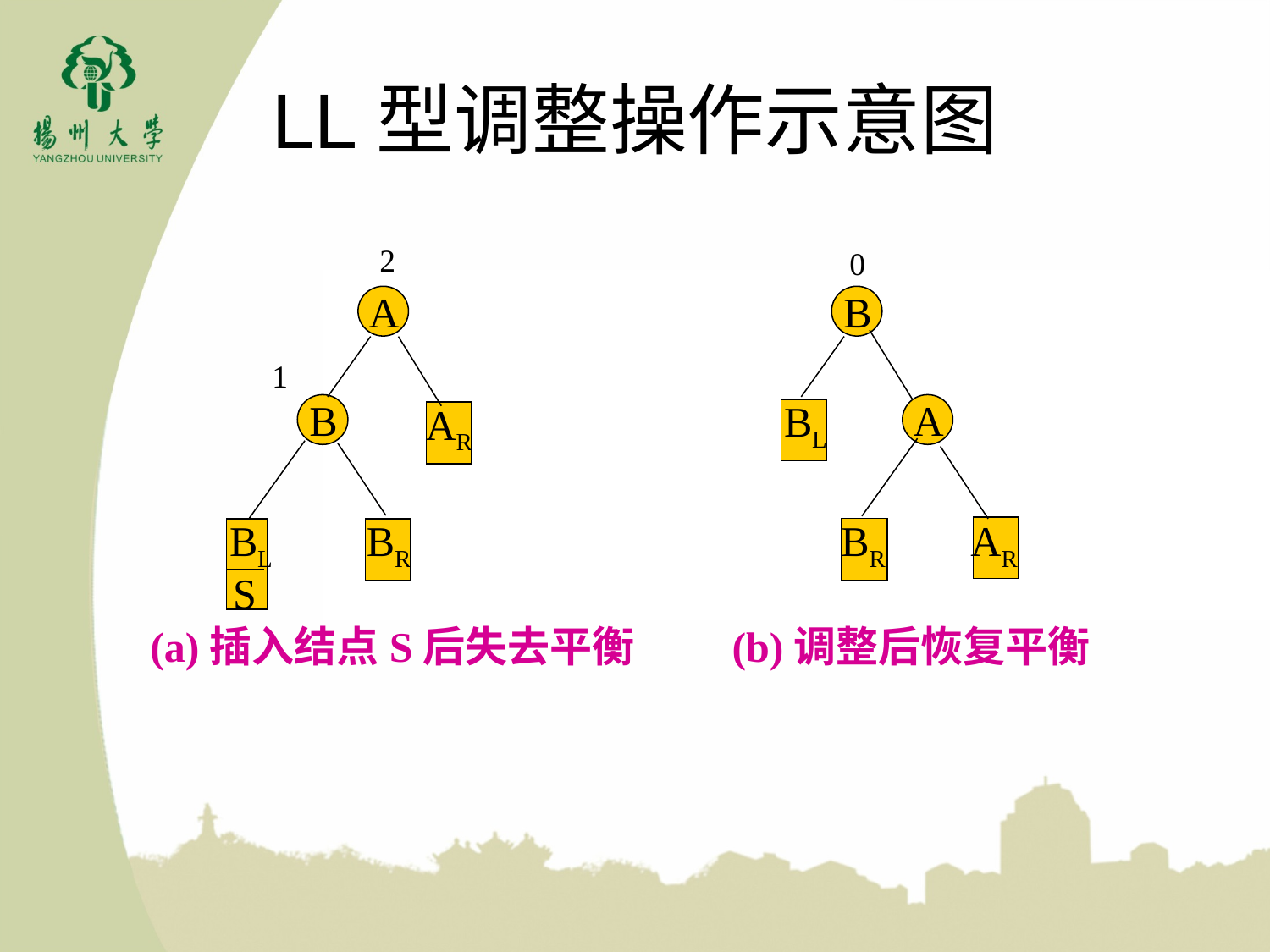

# LL型调整操作示意图
2
A

1
AR
B

BL
BR

S

0
B

BL
A

BR
AR

(a)插入结点S后失去平衡
  (b)调整后恢复平衡
41